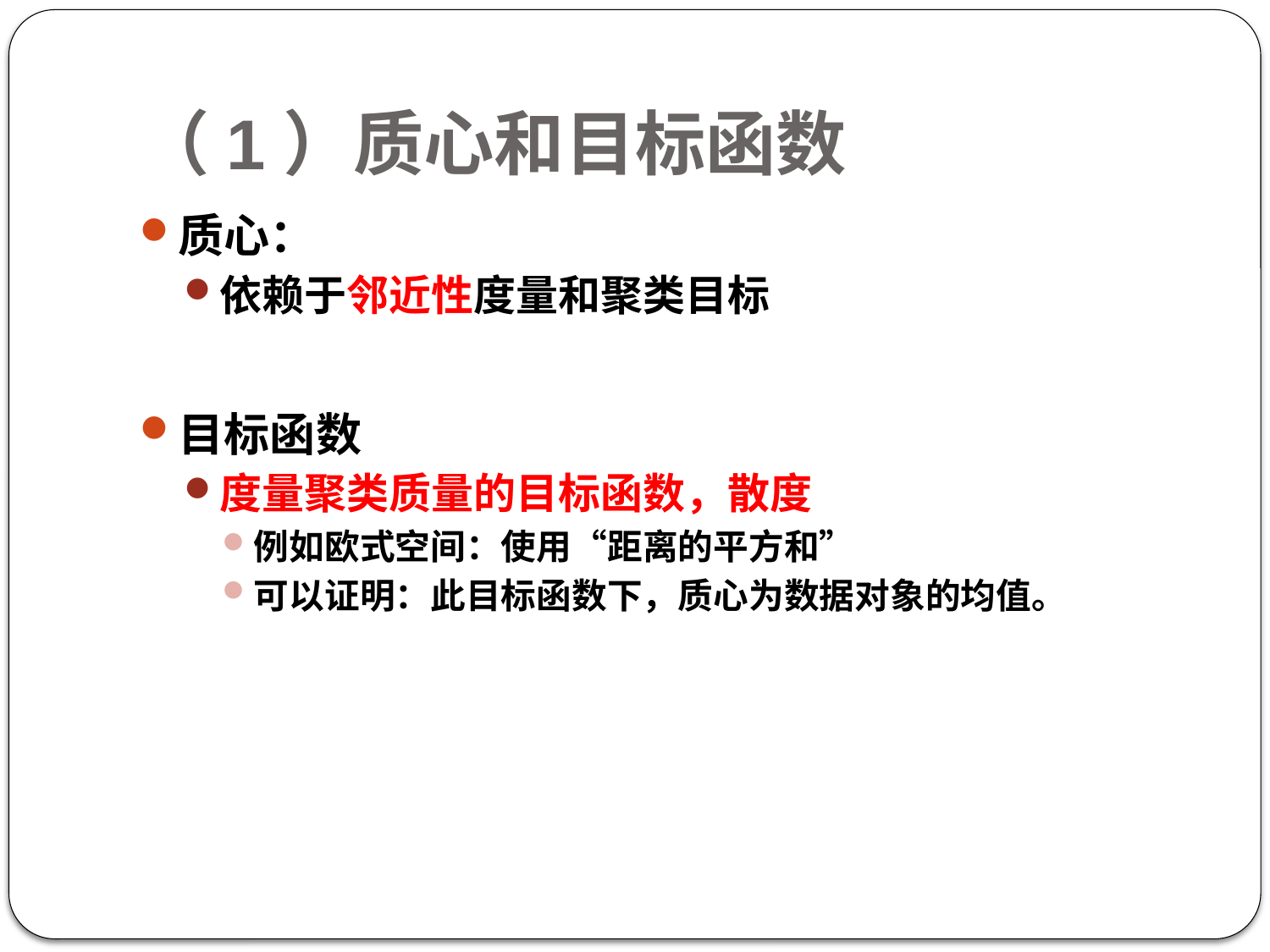

# （1）质心和目标函数
质心：
依赖于邻近性度量和聚类目标

目标函数
度量聚类质量的目标函数，散度
例如欧式空间：使用“距离的平方和”
可以证明：此目标函数下，质心为数据对象的均值。